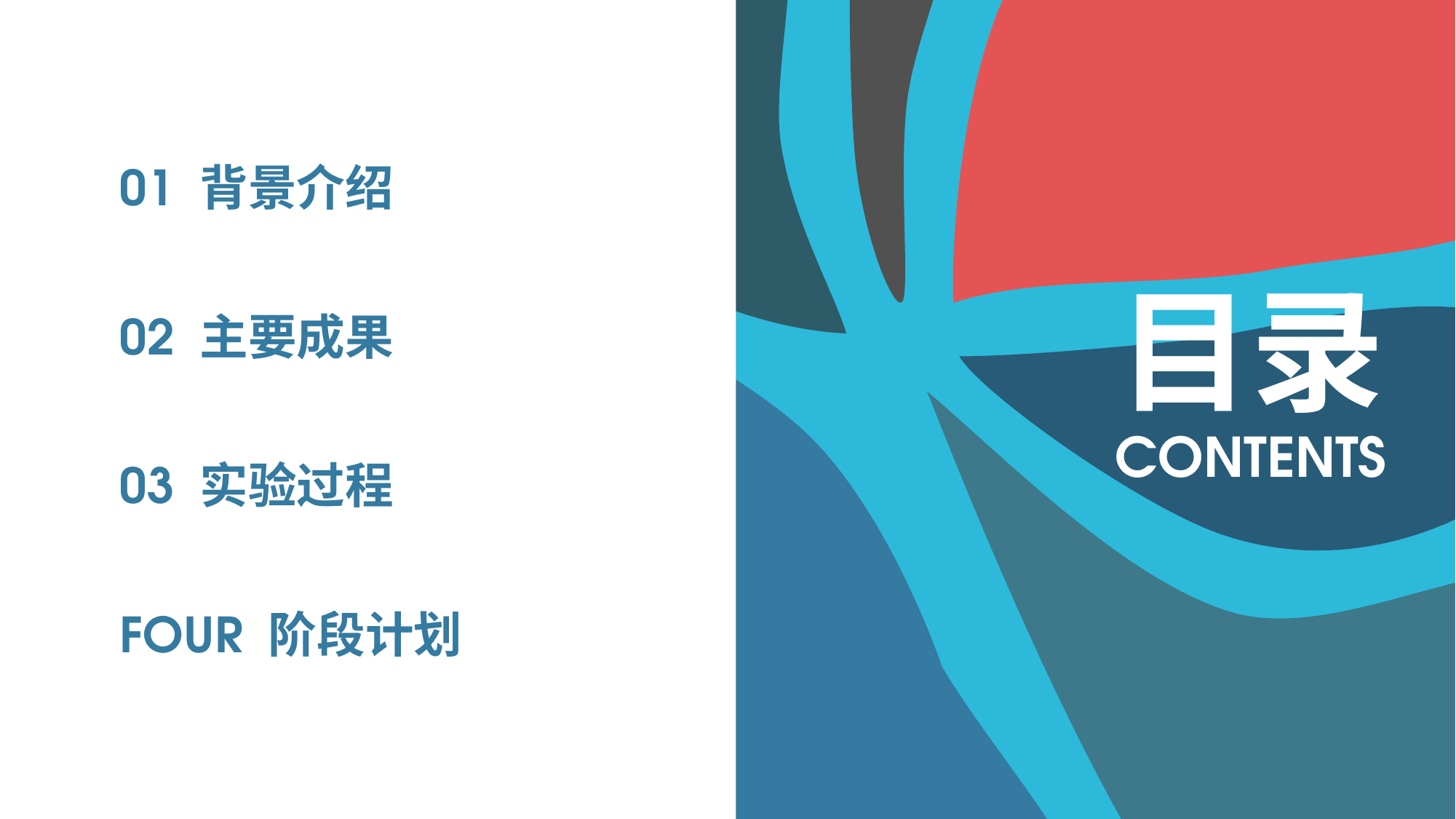

01 背景介绍
目录
02 主要成果
CONTENTS
03 实验过程
FOUR 阶段计划